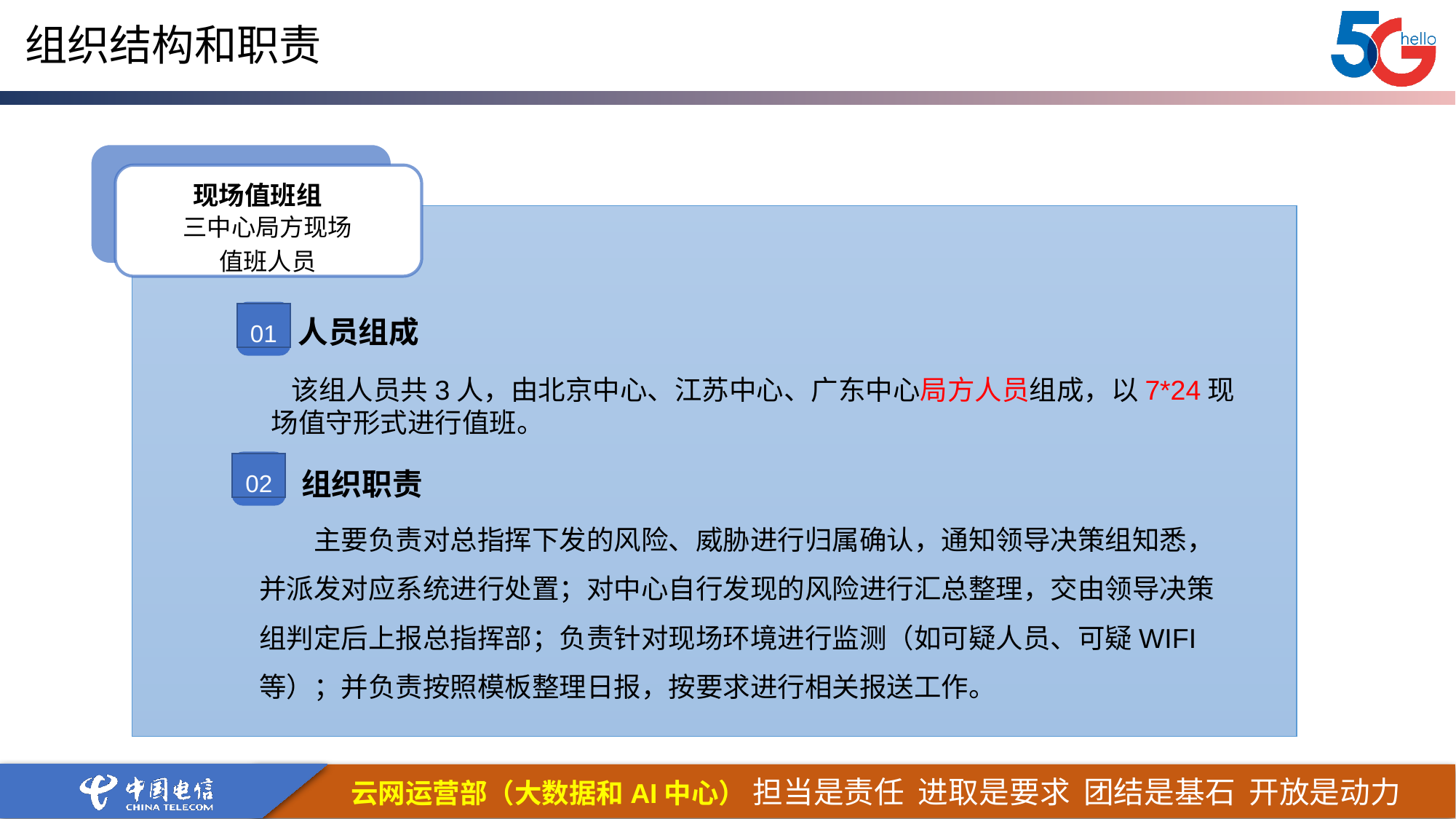

组织结构和职责

      现场值班组

三中心局方现场
值班人员

01
人员组成
该组人员共3人，由北京中心、江苏中心、广东中心局方人员组成，以7*24现场值守形式进行值班。

02
组织职责
主要负责对总指挥下发的风险、威胁进行归属确认，通知领导决策组知悉，并派发对应系统进行处置；对中心自行发现的风险进行汇总整理，交由领导决策组判定后上报总指挥部；负责针对现场环境进行监测（如可疑人员、可疑WIFI等）；并负责按照模板整理日报，按要求进行相关报送工作。